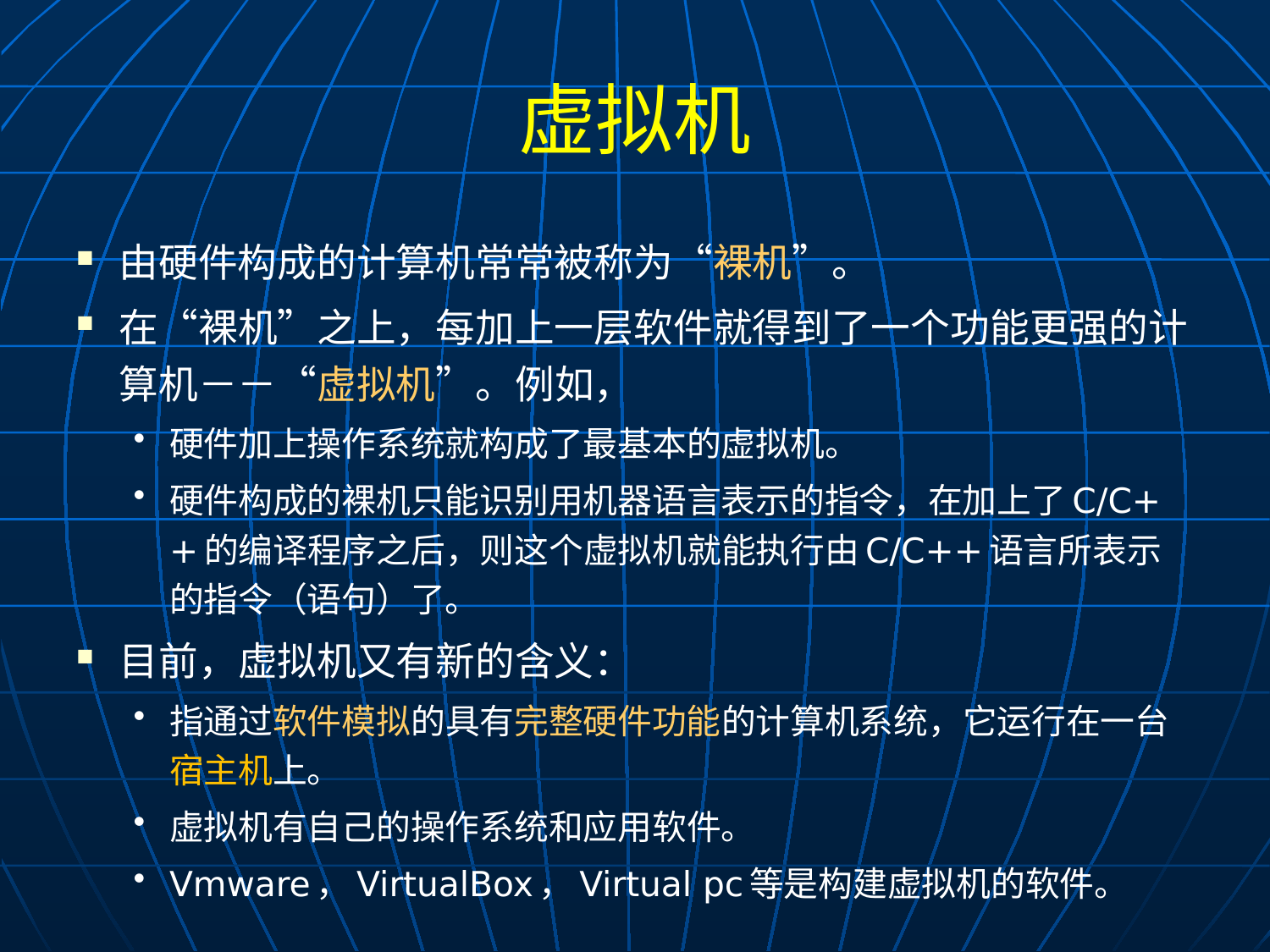

# 虚拟机
由硬件构成的计算机常常被称为“裸机”。
在“裸机”之上，每加上一层软件就得到了一个功能更强的计算机－－“虚拟机”。例如，
硬件加上操作系统就构成了最基本的虚拟机。
硬件构成的裸机只能识别用机器语言表示的指令，在加上了C/C++的编译程序之后，则这个虚拟机就能执行由C/C++语言所表示的指令（语句）了。
目前，虚拟机又有新的含义：
指通过软件模拟的具有完整硬件功能的计算机系统，它运行在一台宿主机上。
虚拟机有自己的操作系统和应用软件。
Vmware，VirtualBox，Virtual pc等是构建虚拟机的软件。